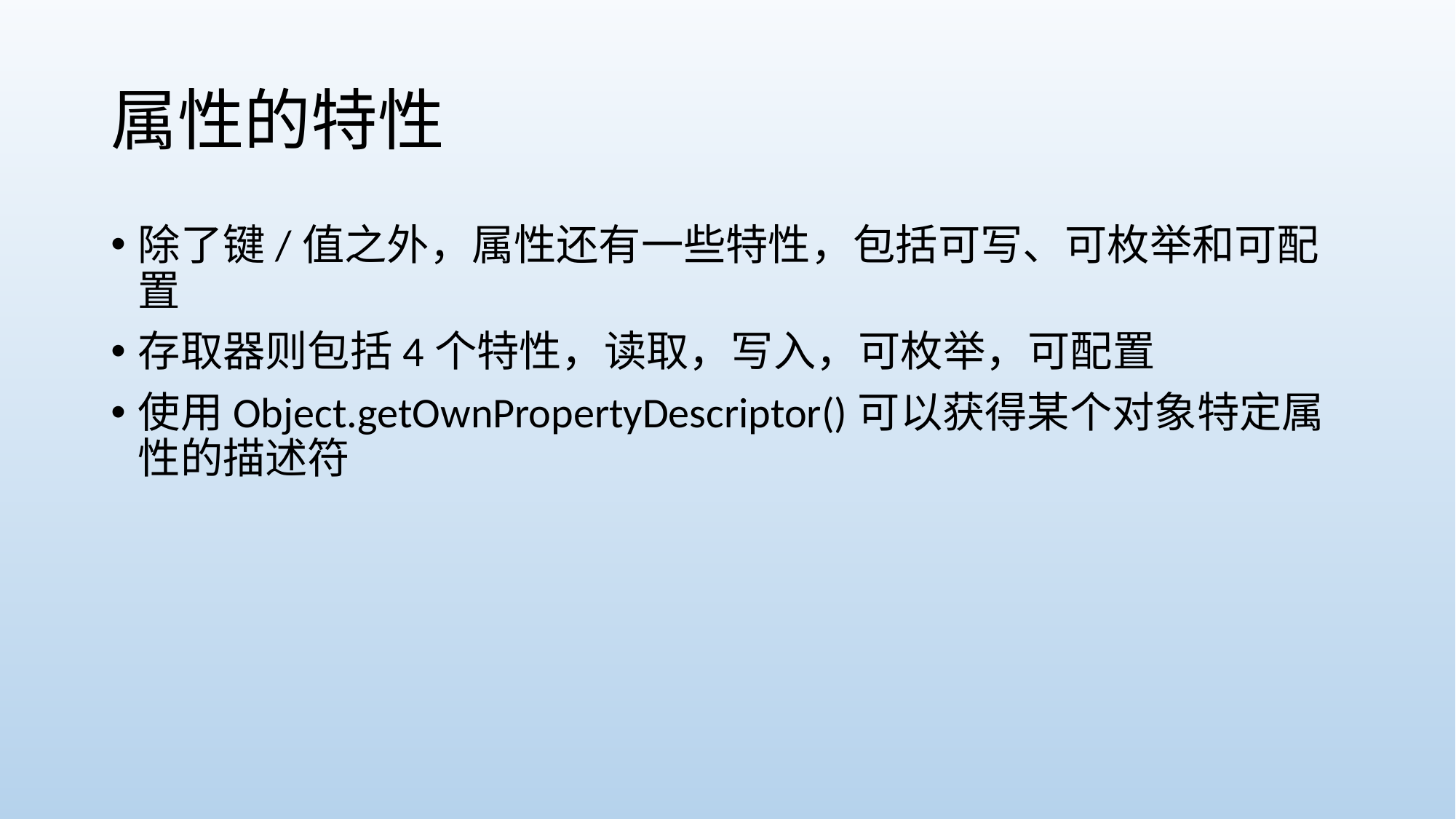

# 属性的特性
除了键/值之外，属性还有一些特性，包括可写、可枚举和可配置
存取器则包括4个特性，读取，写入，可枚举，可配置
使用Object.getOwnPropertyDescriptor()可以获得某个对象特定属性的描述符